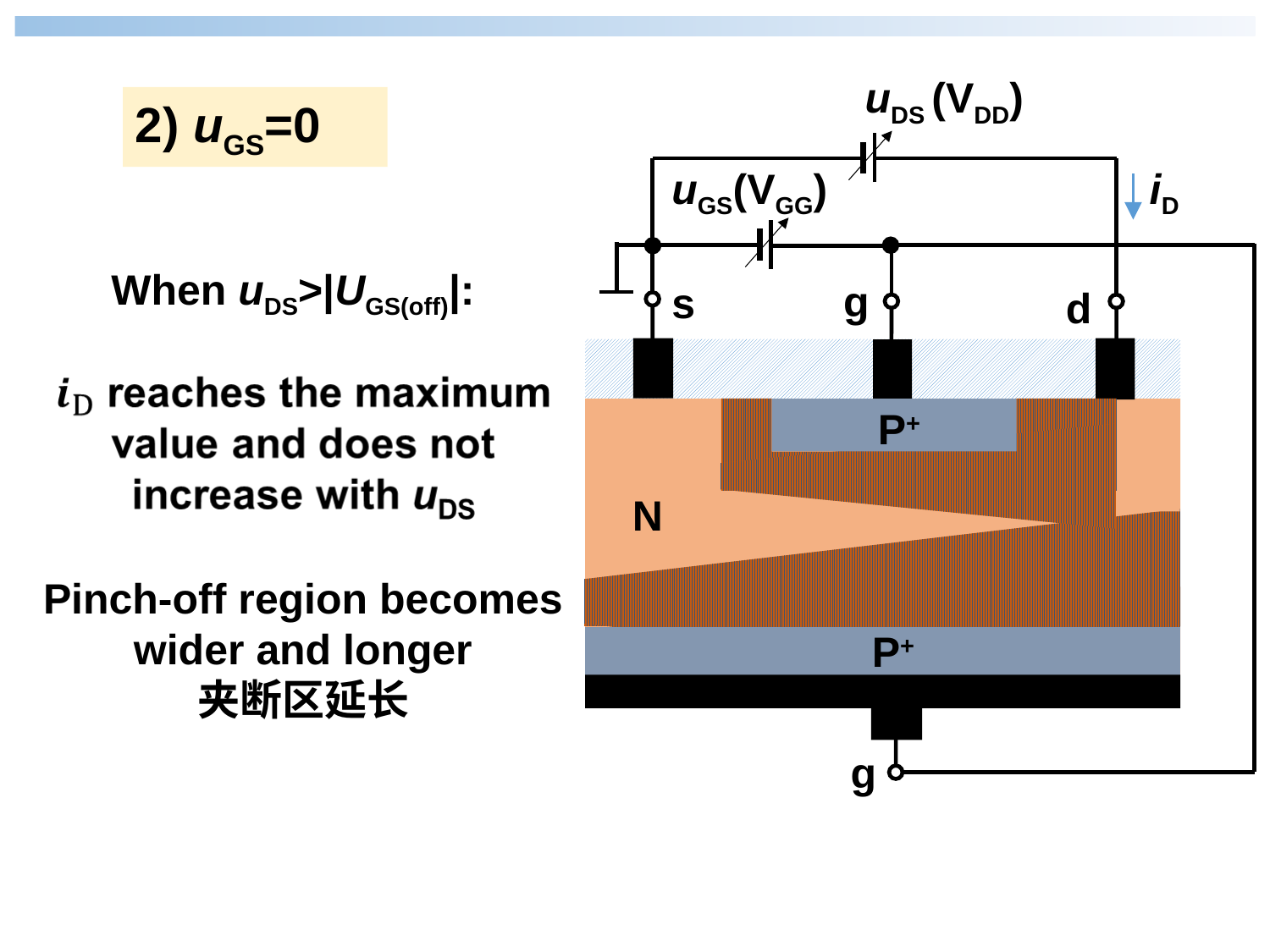

uDS (VDD)
uGS(VGG)

g
d

N

g

s

iD
P+

P+

2) uGS=0
When uDS>|UGS(off)|:

Pinch-off region becomes wider and longer
夹断区延长